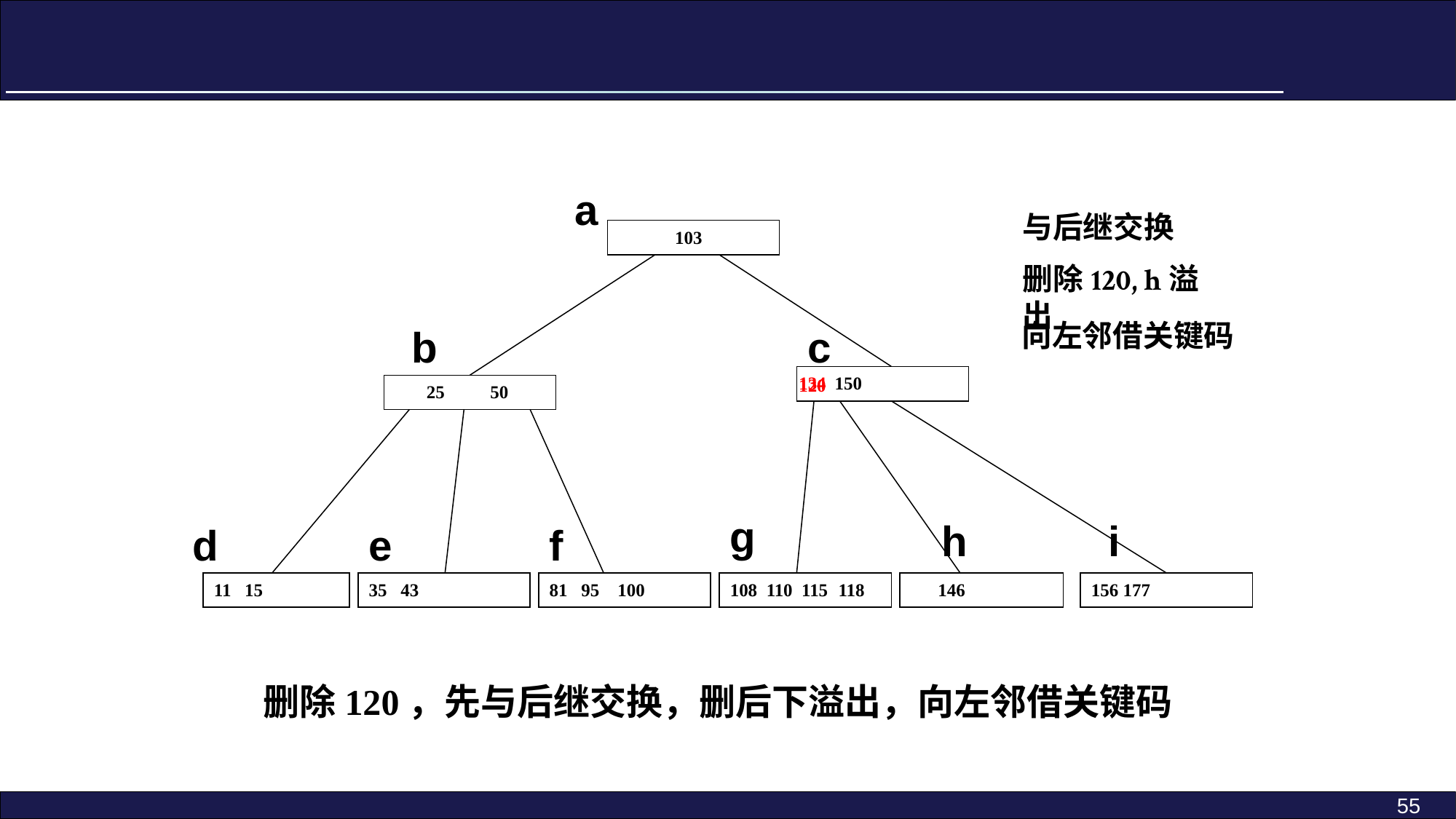

a
与后继交换
103

删除120, h溢出
向左邻借关键码
b
c
134
      150
120
25          50

g
 h
i
d
e
f
11   15
35   43
81   95    100
108  110  115
   118
134
      146
146
      146
156 177
  删除120，先与后继交换，删后下溢出，向左邻借关键码
55